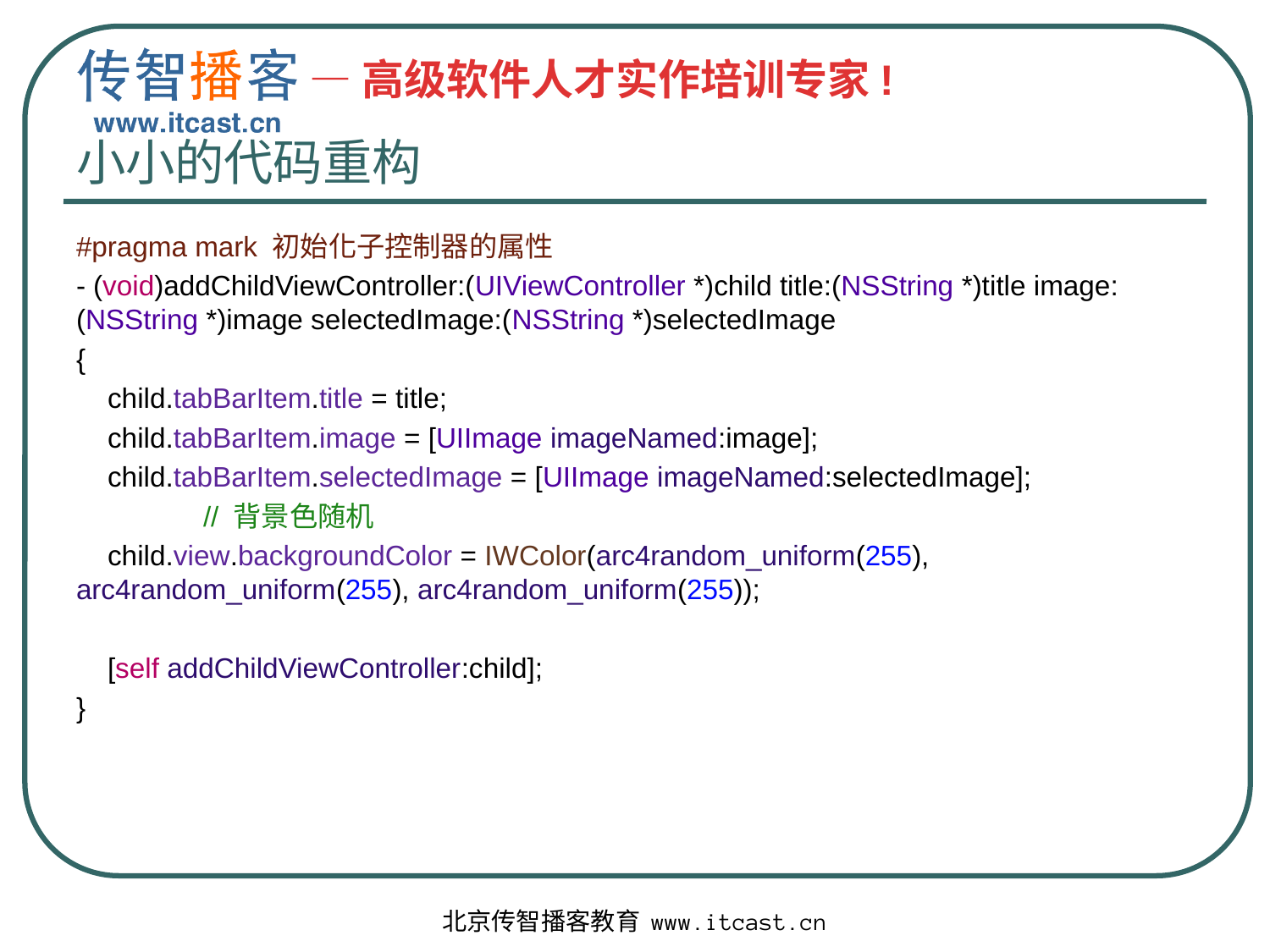

# 小小的代码重构
#pragma mark 初始化子控制器的属性
- (void)addChildViewController:(UIViewController *)child title:(NSString *)title image:(NSString *)image selectedImage:(NSString *)selectedImage
{
    child.tabBarItem.title = title;
    child.tabBarItem.image = [UIImage imageNamed:image];
    child.tabBarItem.selectedImage = [UIImage imageNamed:selectedImage];
	// 背景色随机
    child.view.backgroundColor = IWColor(arc4random_uniform(255), arc4random_uniform(255), arc4random_uniform(255));

    [self addChildViewController:child];
}